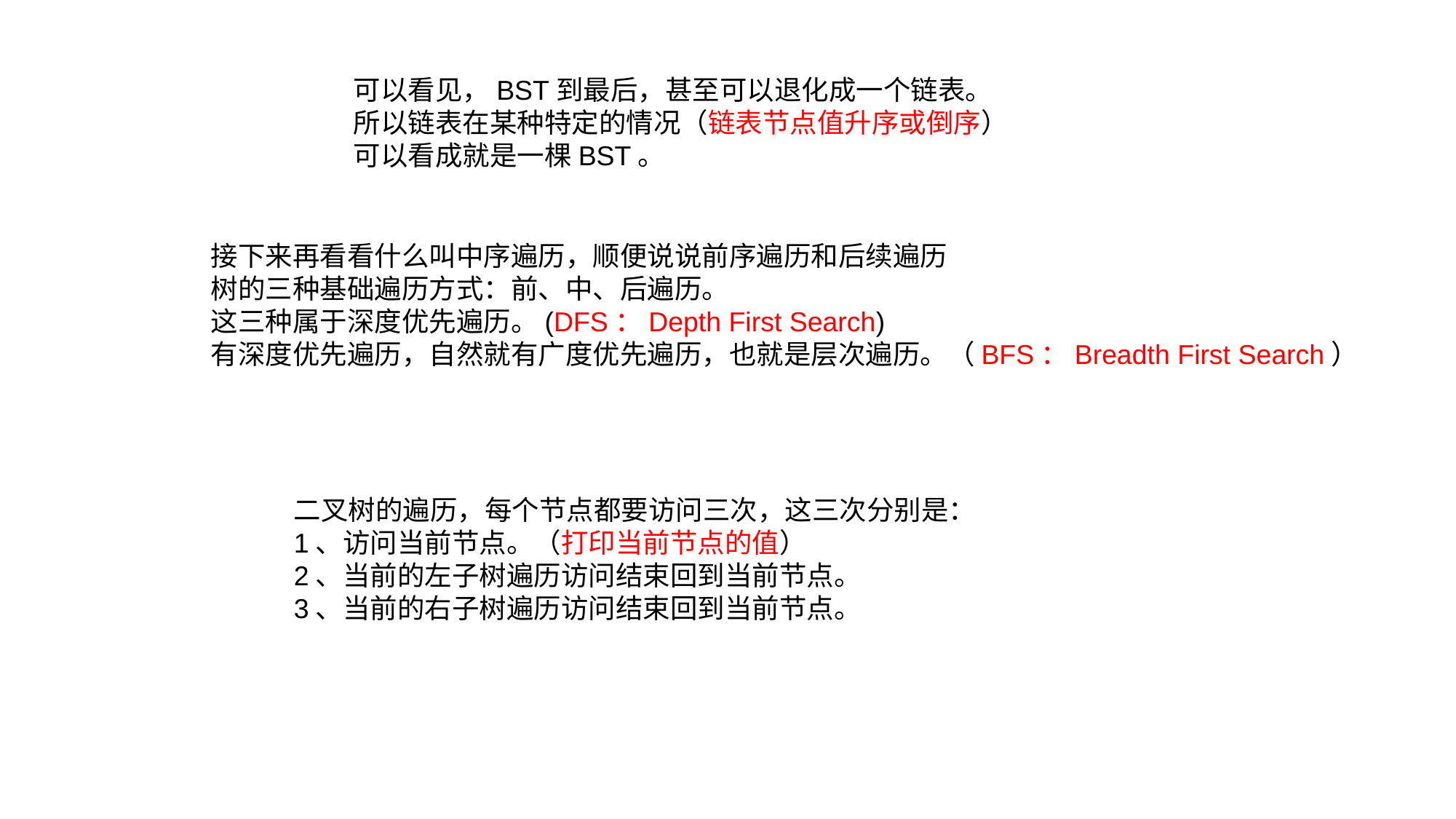

可以看见，BST到最后，甚至可以退化成一个链表。
所以链表在某种特定的情况（链表节点值升序或倒序）
可以看成就是一棵BST。
接下来再看看什么叫中序遍历，顺便说说前序遍历和后续遍历
树的三种基础遍历方式：前、中、后遍历。
这三种属于深度优先遍历。(DFS：Depth First Search)
有深度优先遍历，自然就有广度优先遍历，也就是层次遍历。（BFS：Breadth First Search）
二叉树的遍历，每个节点都要访问三次，这三次分别是：
1、访问当前节点。（打印当前节点的值）
2、当前的左子树遍历访问结束回到当前节点。
3、当前的右子树遍历访问结束回到当前节点。